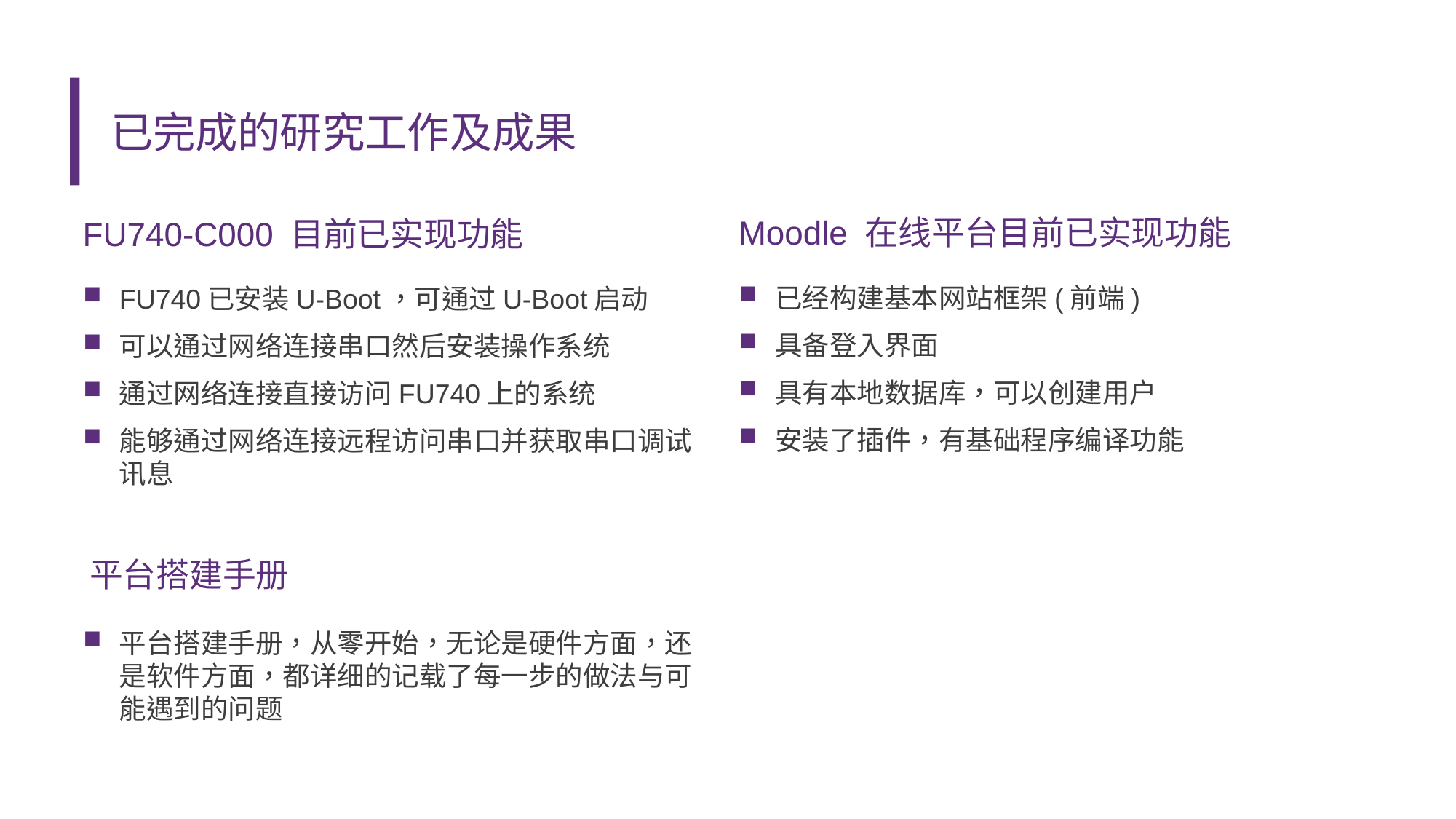

# 已完成的研究工作及成果
Moodle 在线平台目前已实现功能
FU740-C000 目前已实现功能
已经构建基本网站框架(前端)
具备登入界面
具有本地数据库，可以创建用户
安装了插件，有基础程序编译功能
FU740已安装U-Boot，可通过U-Boot启动
可以通过网络连接串口然后安装操作系统
通过网络连接直接访问FU740上的系统
能够通过网络连接远程访问串口并获取串口调试讯息
平台搭建手册
平台搭建手册，从零开始，无论是硬件方面，还是软件方面，都详细的记载了每一步的做法与可能遇到的问题